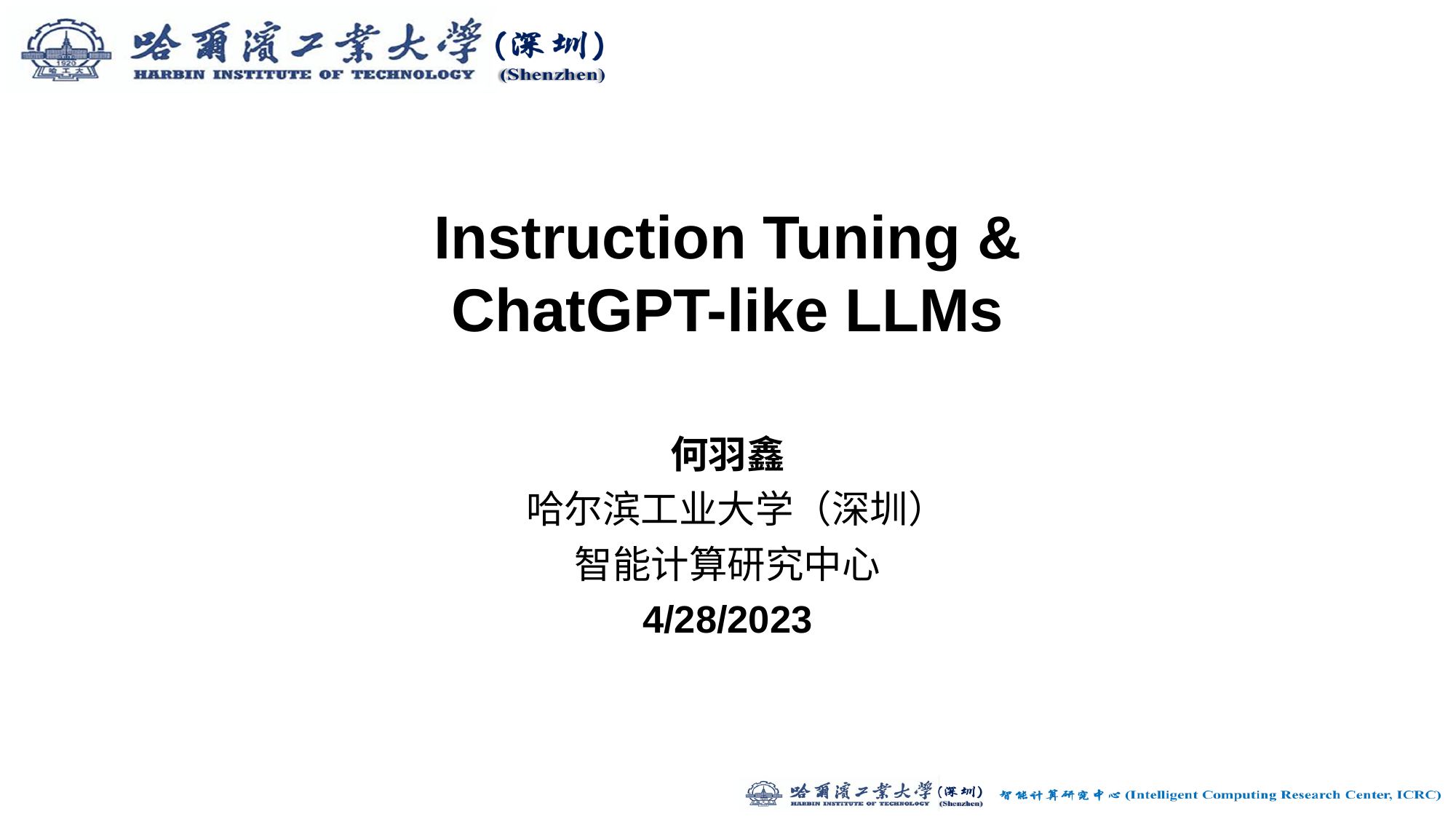

Instruction Tuning & ChatGPT-like LLMs
何羽鑫
 哈尔滨工业大学（深圳）
智能计算研究中心
4/28/2023